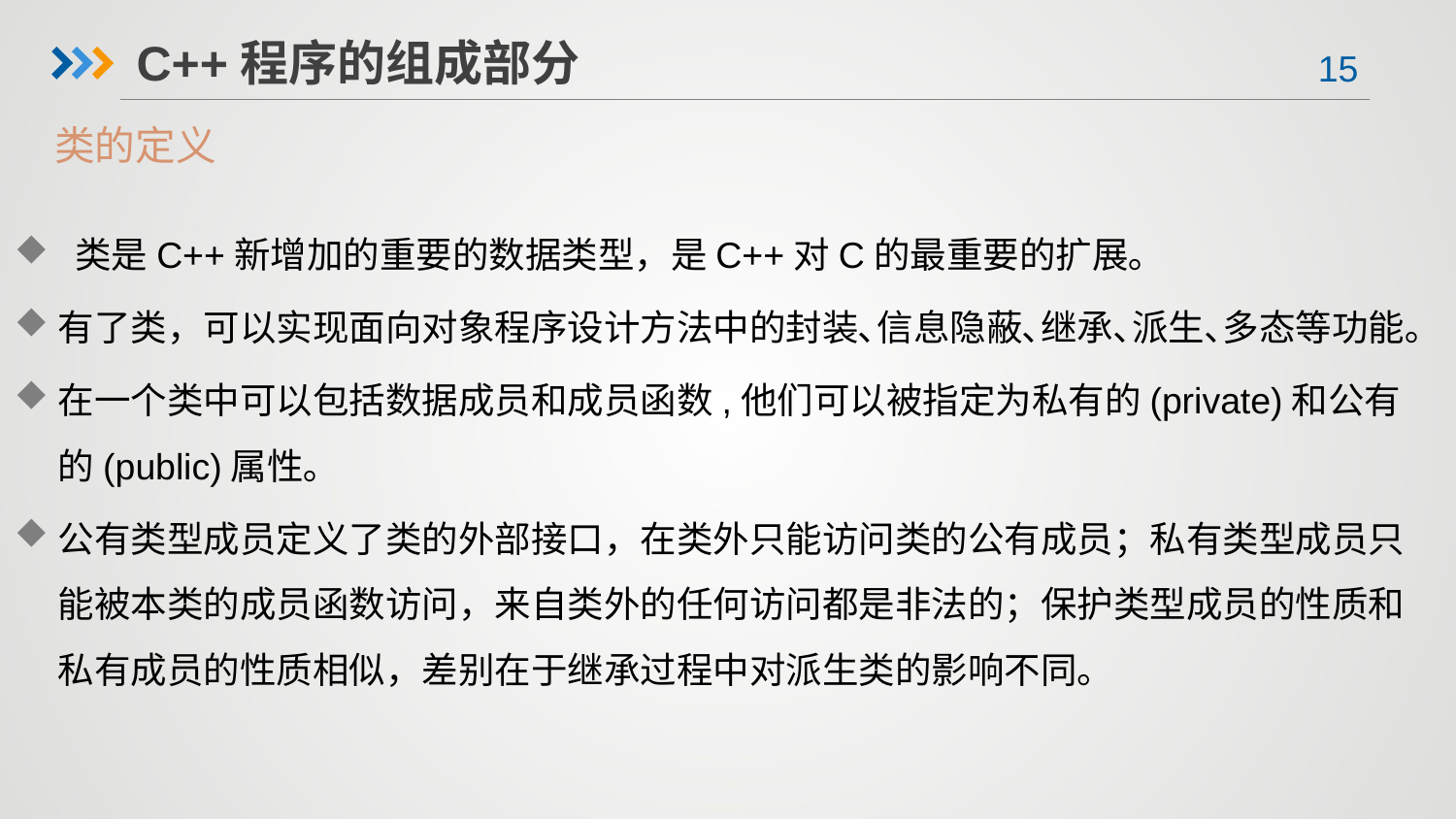

C++程序的组成部分
类的定义
 类是C++新增加的重要的数据类型，是C++对C的最重要的扩展｡
有了类，可以实现面向对象程序设计方法中的封装､信息隐蔽､继承､派生､多态等功能｡
在一个类中可以包括数据成员和成员函数,他们可以被指定为私有的(private)和公有的(public)属性｡
公有类型成员定义了类的外部接口，在类外只能访问类的公有成员；私有类型成员只能被本类的成员函数访问，来自类外的任何访问都是非法的；保护类型成员的性质和私有成员的性质相似，差别在于继承过程中对派生类的影响不同。